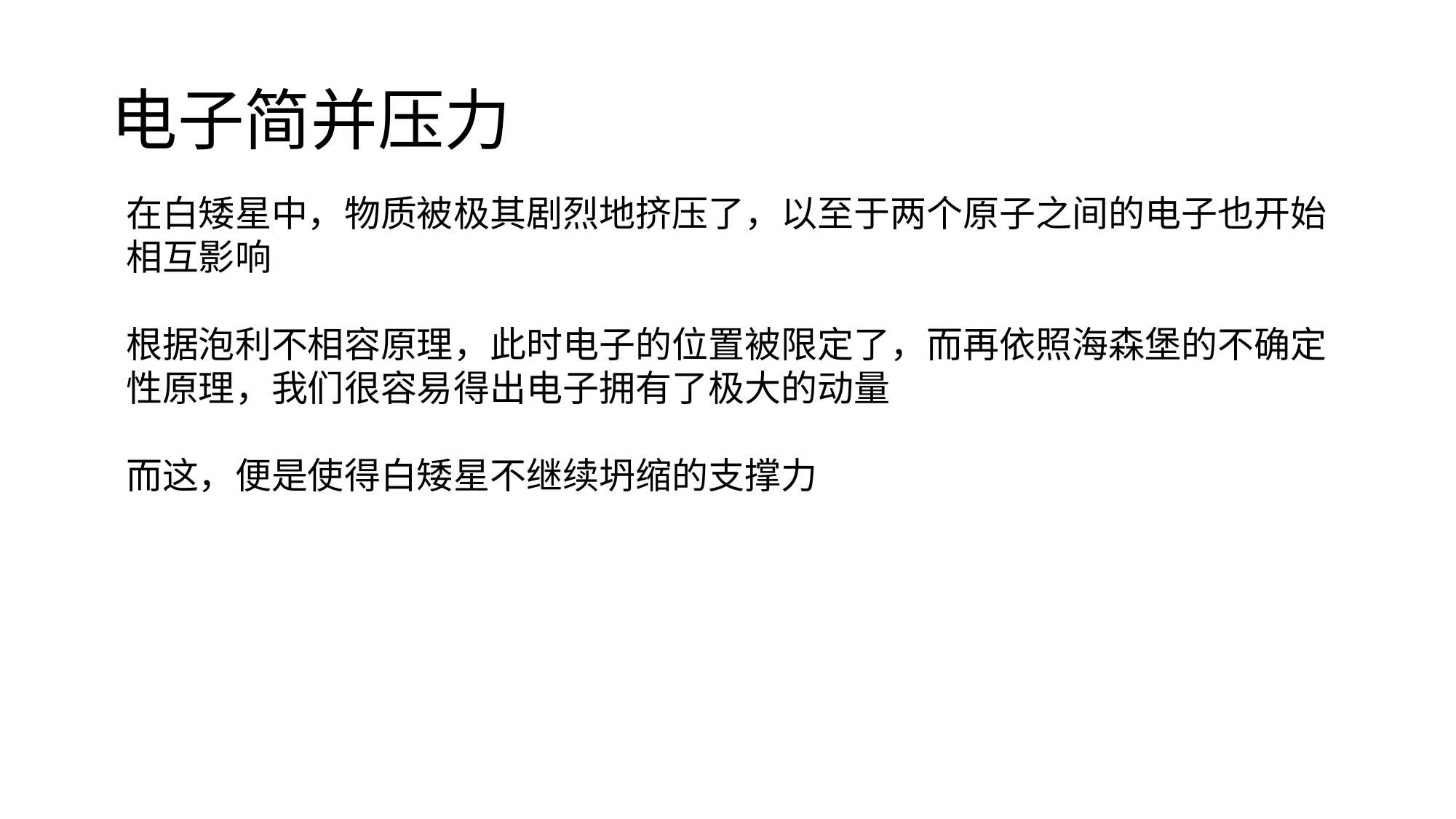

# 电子简并压力
在白矮星中，物质被极其剧烈地挤压了，以至于两个原子之间的电子也开始相互影响

根据泡利不相容原理，此时电子的位置被限定了，而再依照海森堡的不确定性原理，我们很容易得出电子拥有了极大的动量

而这，便是使得白矮星不继续坍缩的支撑力